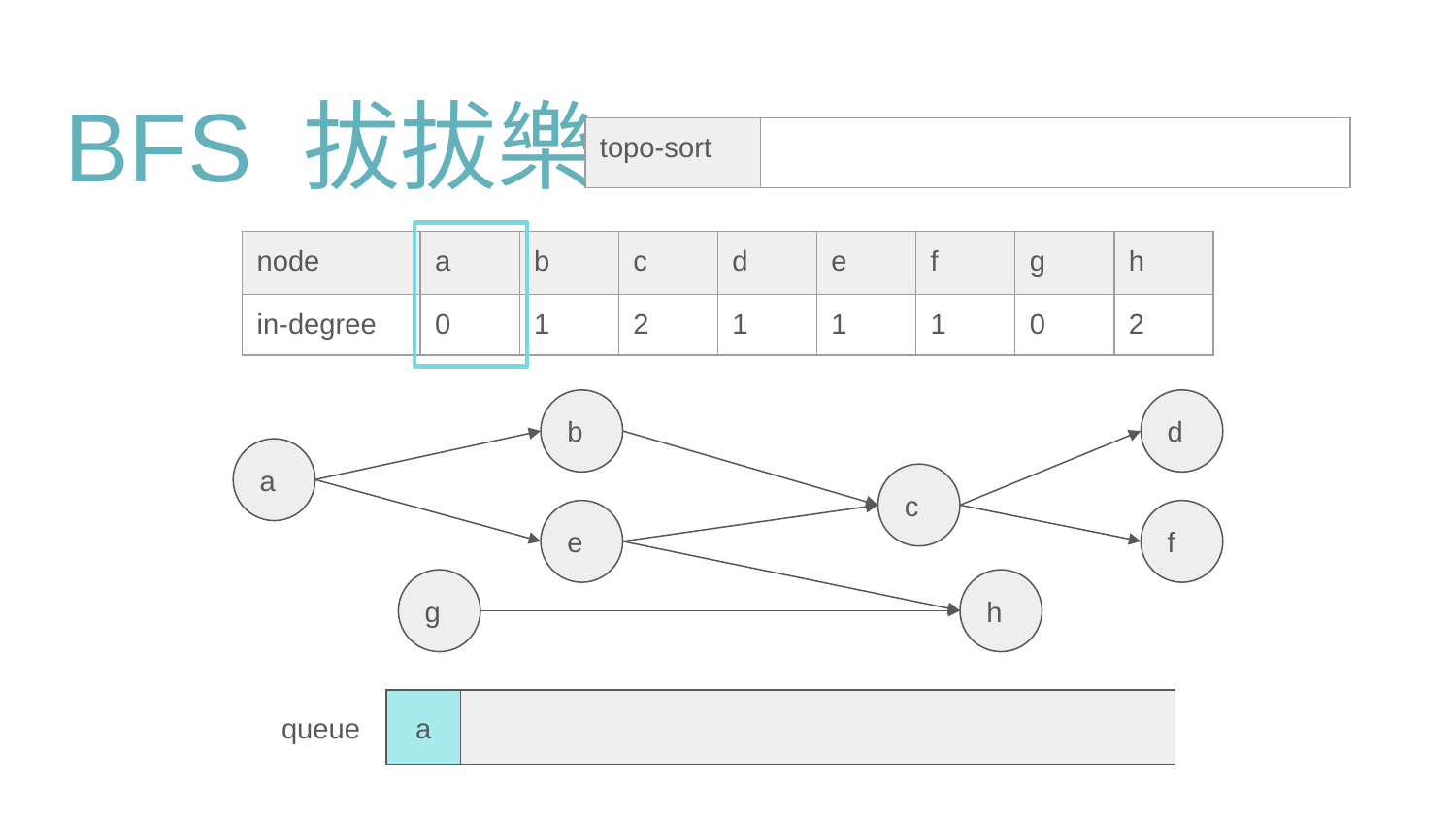

# BFS 拔拔樂
| topo-sort |  |
| --- | --- |

| node | a | b | c | d | e | f | g | h |
| --- | --- | --- | --- | --- | --- | --- | --- | --- |
| in-degree | 0 | 1 | 2 | 1 | 1 | 1 | 0 | 2 |
b
d
a
c
e
f
g
h
a

queue